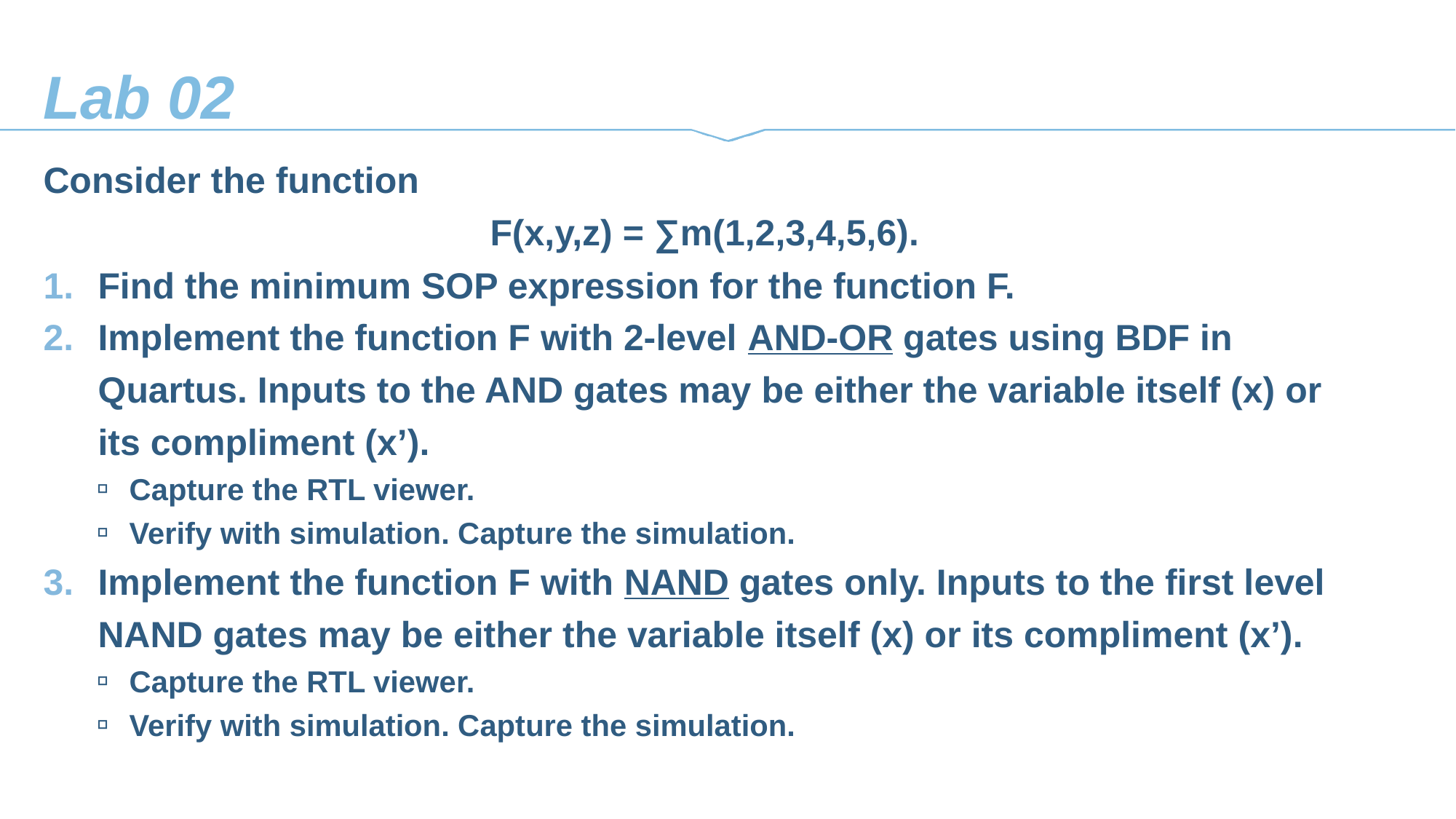

Lab 02
Consider the function
F(x,y,z) = ∑m(1,2,3,4,5,6).
Find the minimum SOP expression for the function F.
Implement the function F with 2-level AND-OR gates using BDF in Quartus. Inputs to the AND gates may be either the variable itself (x) or its compliment (x’).
Capture the RTL viewer.
Verify with simulation. Capture the simulation.
Implement the function F with NAND gates only. Inputs to the first level NAND gates may be either the variable itself (x) or its compliment (x’).
Capture the RTL viewer.
Verify with simulation. Capture the simulation.

경영학과
20123456